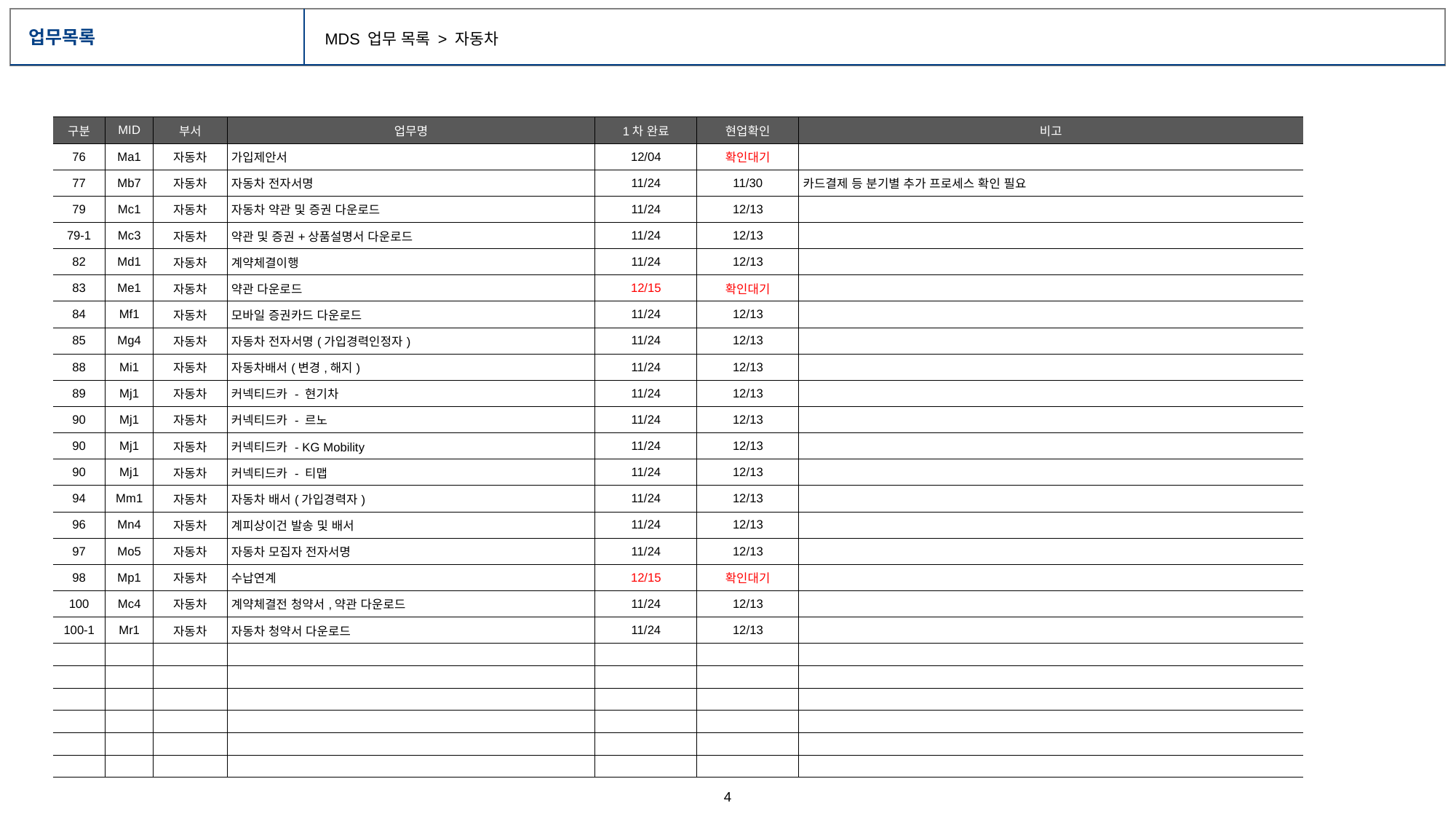

# 업무목록
MDS 업무 목록 > 자동차
| 구분 | MID | 부서 | 업무명 | 1차 완료 | 현업확인 | 비고 |
| --- | --- | --- | --- | --- | --- | --- |
| 76 | Ma1 | 자동차 | 가입제안서 | 12/04 | 확인대기 |  |
| 77 | Mb7 | 자동차 | 자동차 전자서명 | 11/24 | 11/30 | 카드결제 등 분기별 추가 프로세스 확인 필요 |
| 79 | Mc1 | 자동차 | 자동차 약관 및 증권 다운로드 | 11/24 | 12/13 |  |
| 79-1 | Mc3 | 자동차 | 약관 및 증권+상품설명서 다운로드 | 11/24 | 12/13 |  |
| 82 | Md1 | 자동차 | 계약체결이행 | 11/24 | 12/13 |  |
| 83 | Me1 | 자동차 | 약관 다운로드 | 12/15 | 확인대기 |  |
| 84 | Mf1 | 자동차 | 모바일 증권카드 다운로드 | 11/24 | 12/13 |  |
| 85 | Mg4 | 자동차 | 자동차 전자서명(가입경력인정자) | 11/24 | 12/13 |  |
| 88 | Mi1 | 자동차 | 자동차배서(변경,해지) | 11/24 | 12/13 |  |
| 89 | Mj1 | 자동차 | 커넥티드카 - 현기차 | 11/24 | 12/13 |  |
| 90 | Mj1 | 자동차 | 커넥티드카 - 르노 | 11/24 | 12/13 |  |
| 90 | Mj1 | 자동차 | 커넥티드카 - KG Mobility | 11/24 | 12/13 |  |
| 90 | Mj1 | 자동차 | 커넥티드카 - 티맵 | 11/24 | 12/13 |  |
| 94 | Mm1 | 자동차 | 자동차 배서(가입경력자) | 11/24 | 12/13 |  |
| 96 | Mn4 | 자동차 | 계피상이건 발송 및 배서 | 11/24 | 12/13 |  |
| 97 | Mo5 | 자동차 | 자동차 모집자 전자서명 | 11/24 | 12/13 |  |
| 98 | Mp1 | 자동차 | 수납연계 | 12/15 | 확인대기 |  |
| 100 | Mc4 | 자동차 | 계약체결전 청약서,약관 다운로드 | 11/24 | 12/13 |  |
| 100-1 | Mr1 | 자동차 | 자동차 청약서 다운로드 | 11/24 | 12/13 |  |
|  |  |  |  |  |  |  |
|  |  |  |  |  |  |  |
|  |  |  |  |  |  |  |
|  |  |  |  |  |  |  |
|  |  |  |  |  |  |  |
|  |  |  |  |  |  |  |